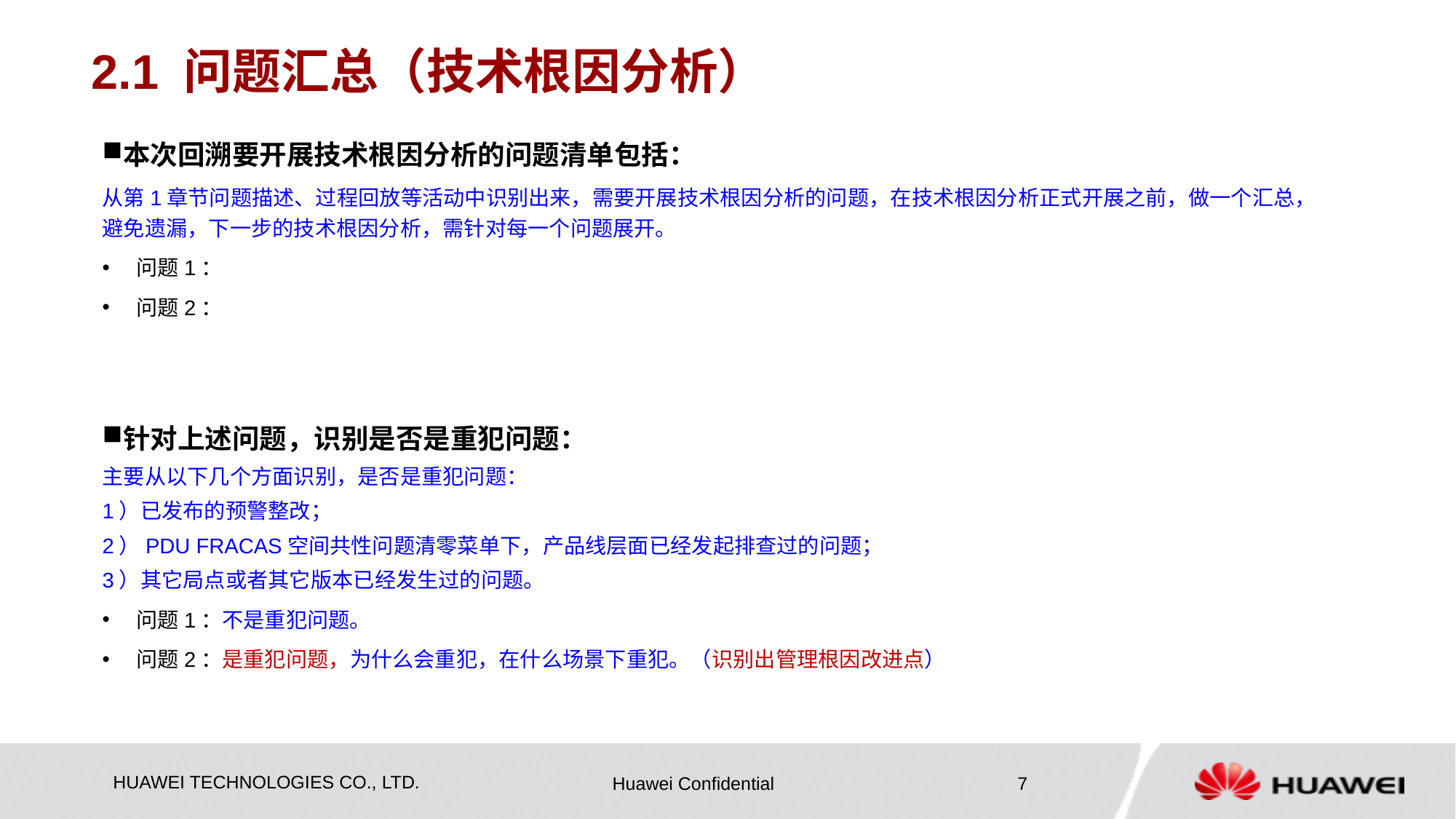

# 2.1 问题汇总（技术根因分析）
本次回溯要开展技术根因分析的问题清单包括：
从第1章节问题描述、过程回放等活动中识别出来，需要开展技术根因分析的问题，在技术根因分析正式开展之前，做一个汇总，避免遗漏，下一步的技术根因分析，需针对每一个问题展开。
问题1：
问题2：
针对上述问题，识别是否是重犯问题：
主要从以下几个方面识别，是否是重犯问题：
1）已发布的预警整改；
2）PDU FRACAS空间共性问题清零菜单下，产品线层面已经发起排查过的问题；
3）其它局点或者其它版本已经发生过的问题。
问题1：不是重犯问题。
问题2：是重犯问题，为什么会重犯，在什么场景下重犯。（识别出管理根因改进点）